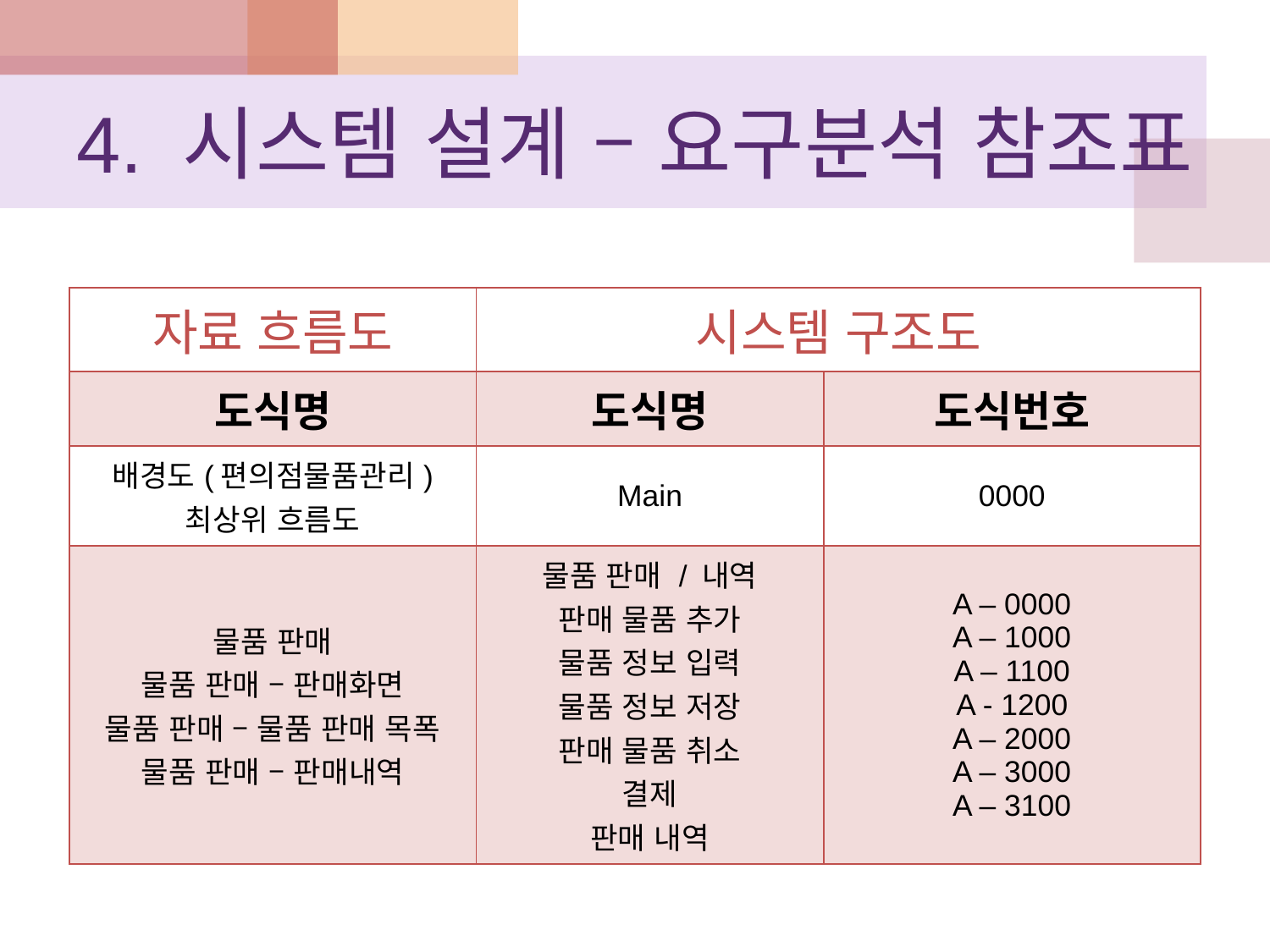

# 4. 시스템 설계 – 요구분석 참조표
| 자료 흐름도 | 시스템 구조도 |  |
| --- | --- | --- |
| 도식명 | 도식명 | 도식번호 |
| 배경도(편의점물품관리) 최상위 흐름도 | Main | 0000 |
| 물품 판매 물품 판매 – 판매화면 물품 판매 – 물품 판매 목폭 물품 판매 – 판매내역 | 물품 판매 / 내역 판매 물품 추가 물품 정보 입력 물품 정보 저장 판매 물품 취소 결제 판매 내역 | A – 0000 A – 1000 A – 1100 A - 1200 A – 2000 A – 3000 A – 3100 |